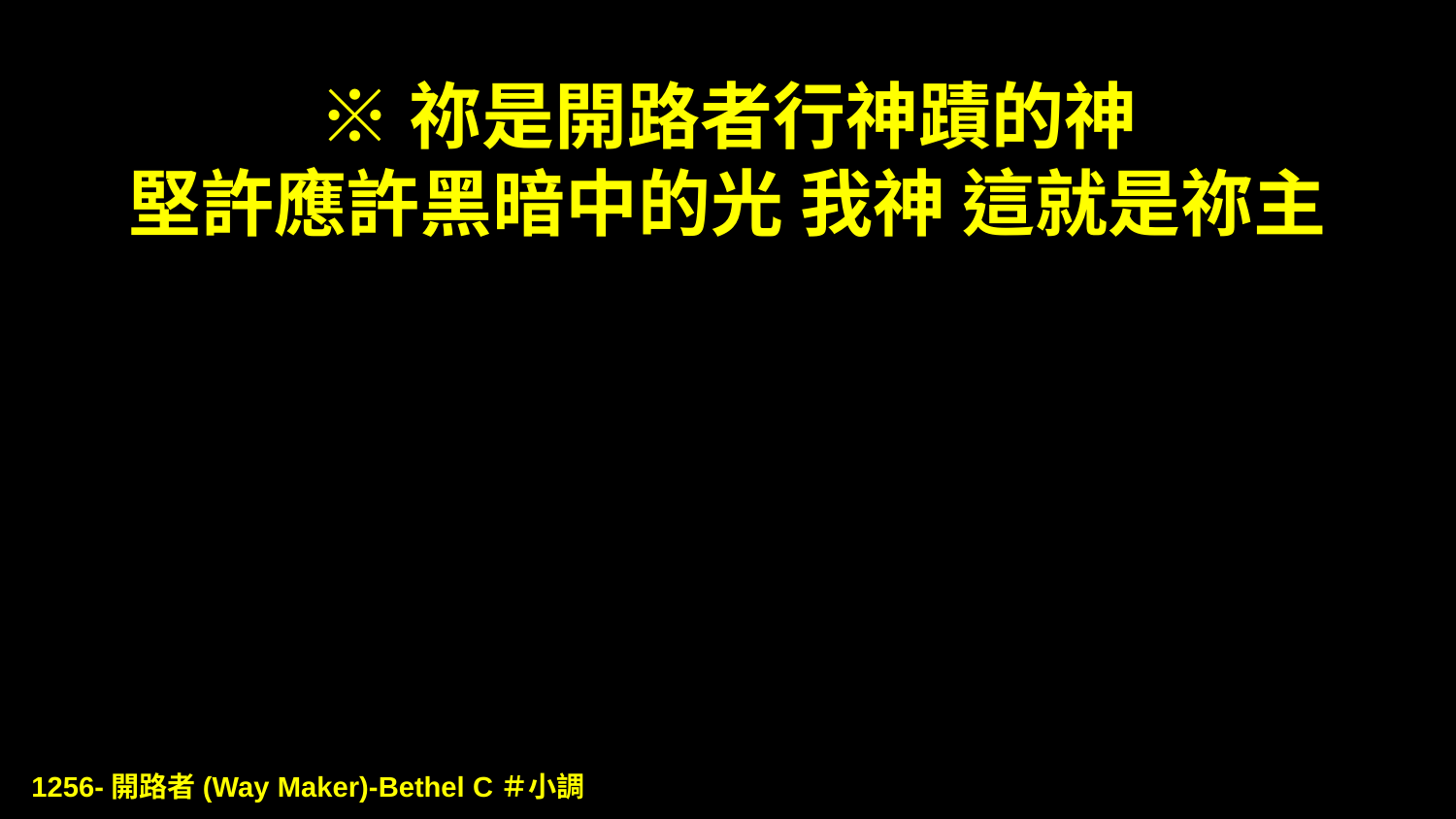

# ※祢是開路者行神蹟的神 堅許應許黑暗中的光 我神 這就是祢主
1256-開路者(Way Maker)-Bethel C＃小調